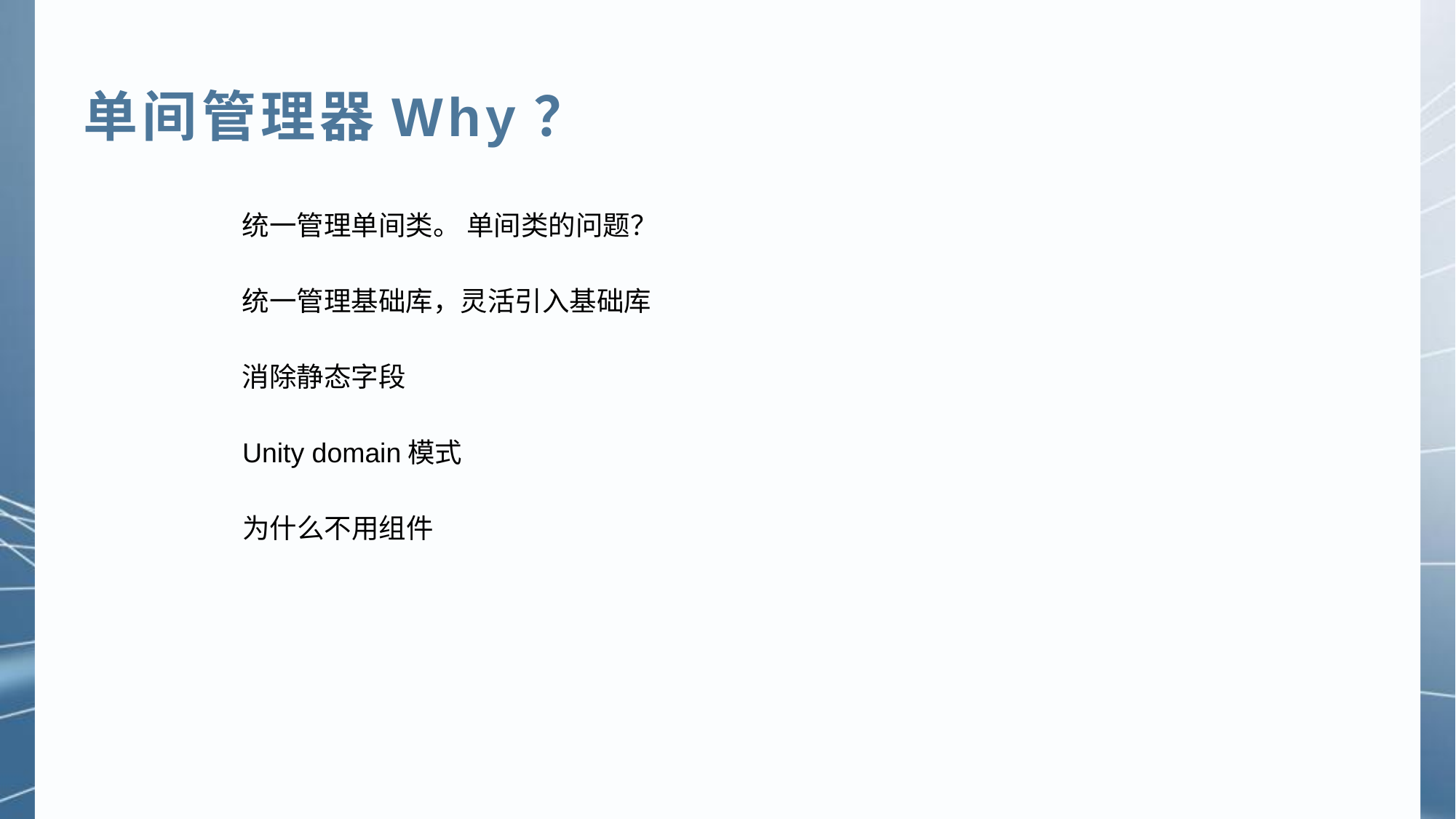

单间管理器Why？
统一管理单间类。 单间类的问题？
统一管理基础库，灵活引入基础库
消除静态字段
Unity domain模式
为什么不用组件